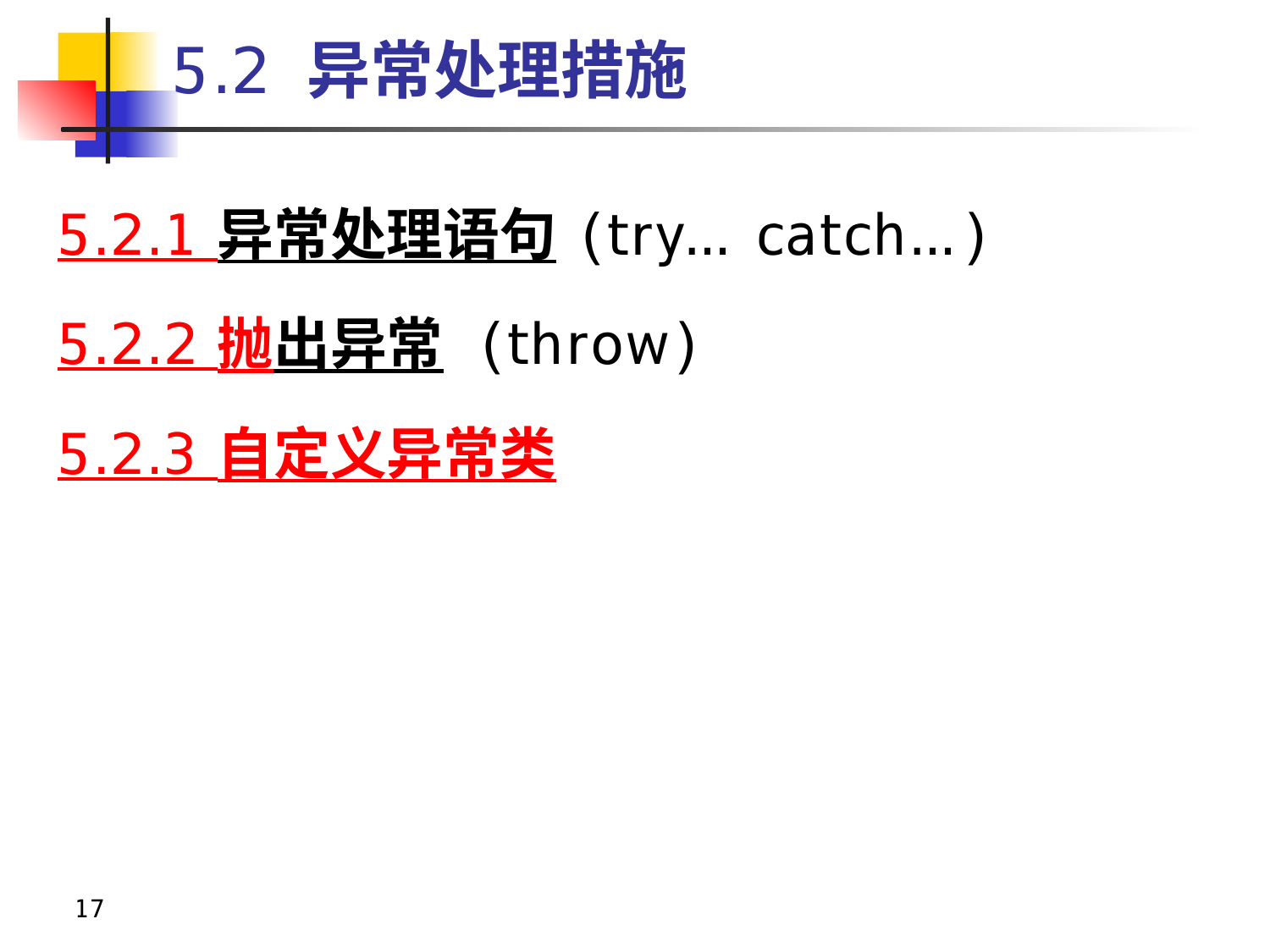

# 5.2 异常处理措施
5.2.1 异常处理语句 (try… catch…)
5.2.2 抛出异常  (throw)
5.2.3 自定义异常类
17